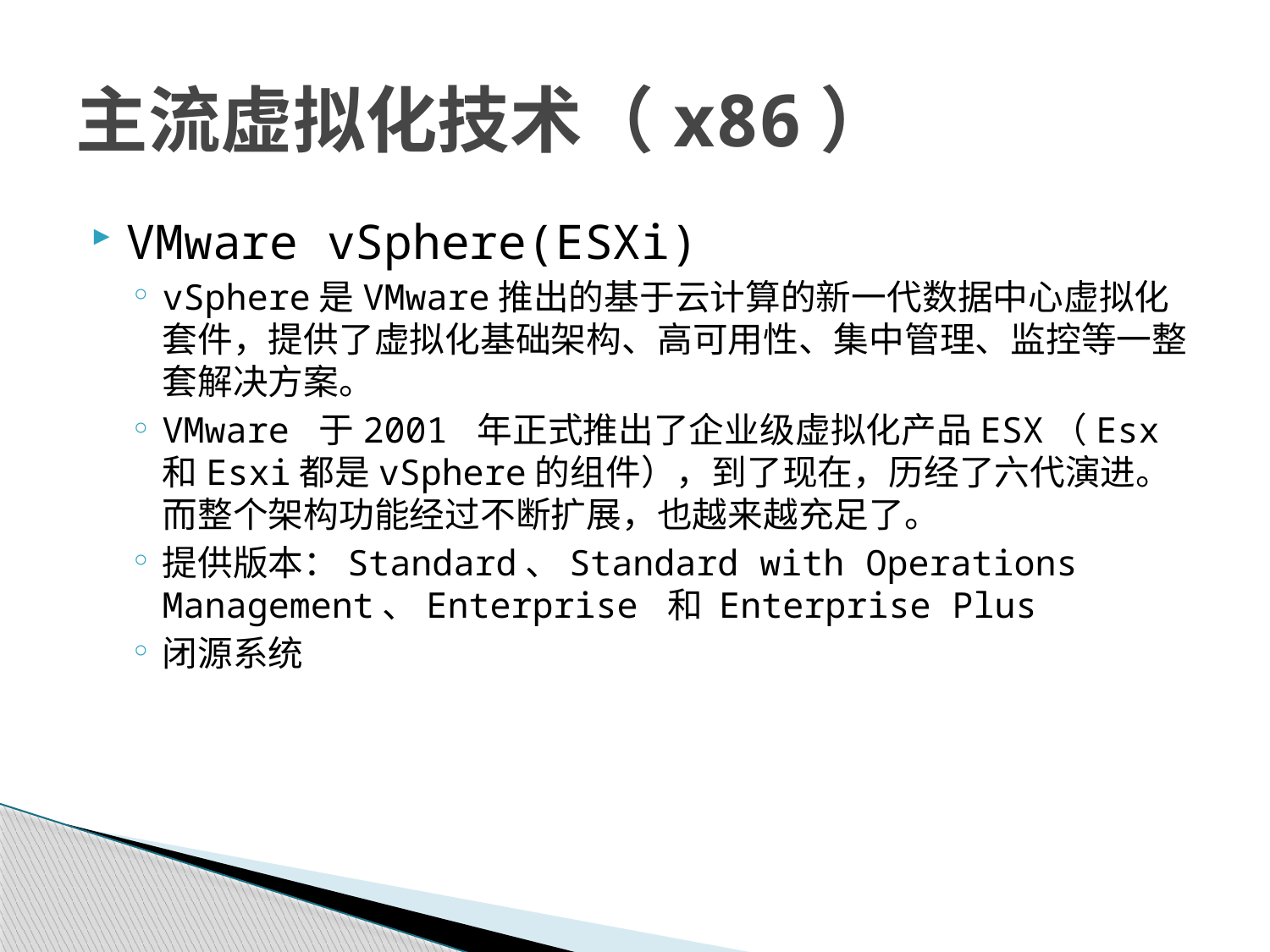

# 主流虚拟化技术（x86）
VMware vSphere(ESXi)
vSphere是VMware推出的基于云计算的新一代数据中心虚拟化套件，提供了虚拟化基础架构、高可用性、集中管理、监控等一整套解决方案。
VMware 于2001 年正式推出了企业级虚拟化产品ESX（Esx和Esxi都是vSphere的组件），到了现在，历经了六代演进。而整个架构功能经过不断扩展，也越来越充足了。
提供版本：Standard、Standard with Operations Management、Enterprise 和 Enterprise Plus
闭源系统